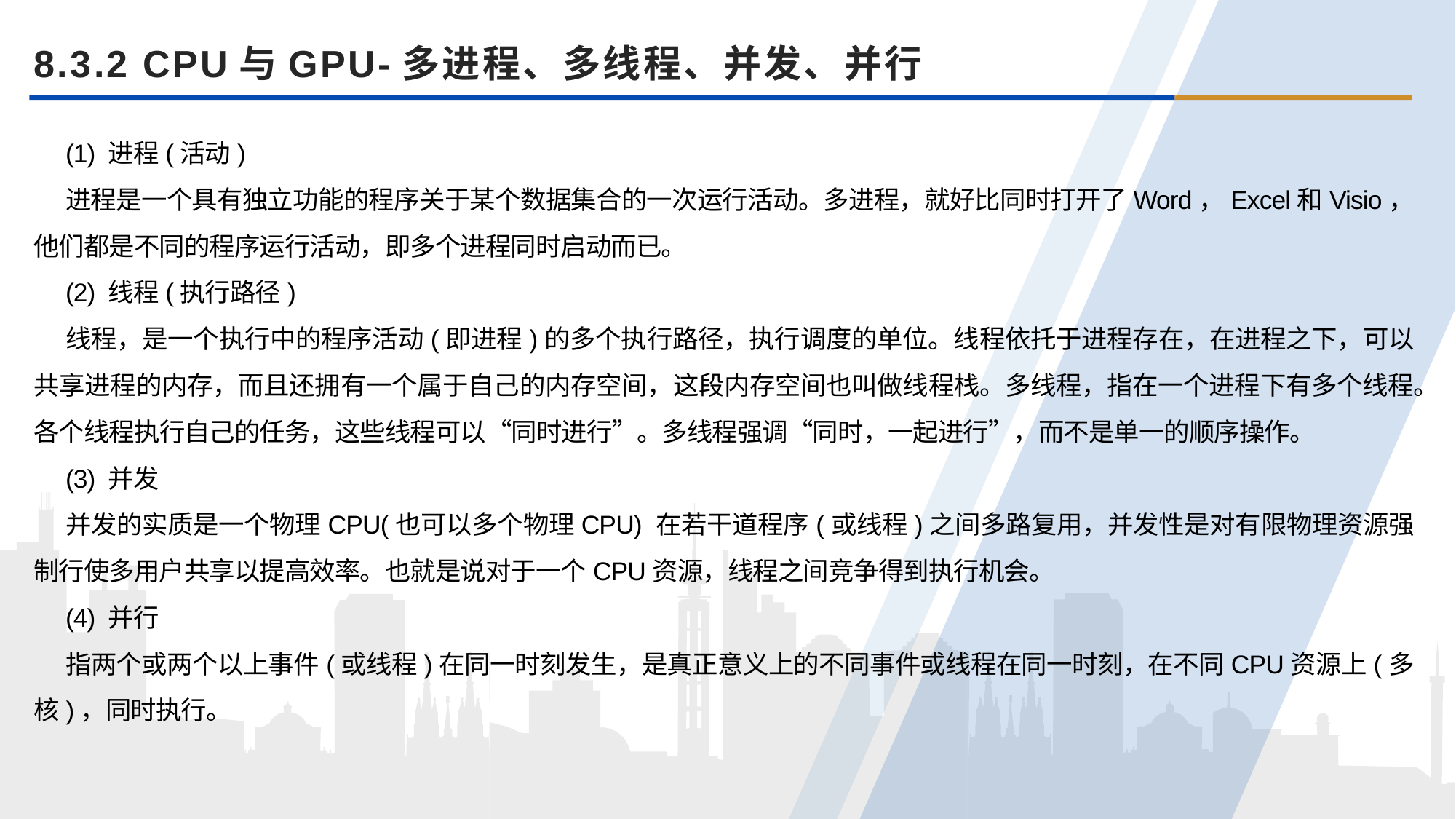

8.3.2 CPU与GPU-多进程、多线程、并发、并行
(1) 进程(活动)
进程是一个具有独立功能的程序关于某个数据集合的一次运行活动。多进程，就好比同时打开了Word，Excel和Visio，他们都是不同的程序运行活动，即多个进程同时启动而已。
(2) 线程(执行路径)
线程，是一个执行中的程序活动(即进程)的多个执行路径，执行调度的单位。线程依托于进程存在，在进程之下，可以共享进程的内存，而且还拥有一个属于自己的内存空间，这段内存空间也叫做线程栈。多线程，指在一个进程下有多个线程。各个线程执行自己的任务，这些线程可以“同时进行”。多线程强调“同时，一起进行”，而不是单一的顺序操作。
(3) 并发
并发的实质是一个物理CPU(也可以多个物理CPU) 在若干道程序(或线程)之间多路复用，并发性是对有限物理资源强制行使多用户共享以提高效率。也就是说对于一个CPU资源，线程之间竞争得到执行机会。
(4) 并行
指两个或两个以上事件(或线程)在同一时刻发生，是真正意义上的不同事件或线程在同一时刻，在不同CPU资源上(多核)，同时执行。